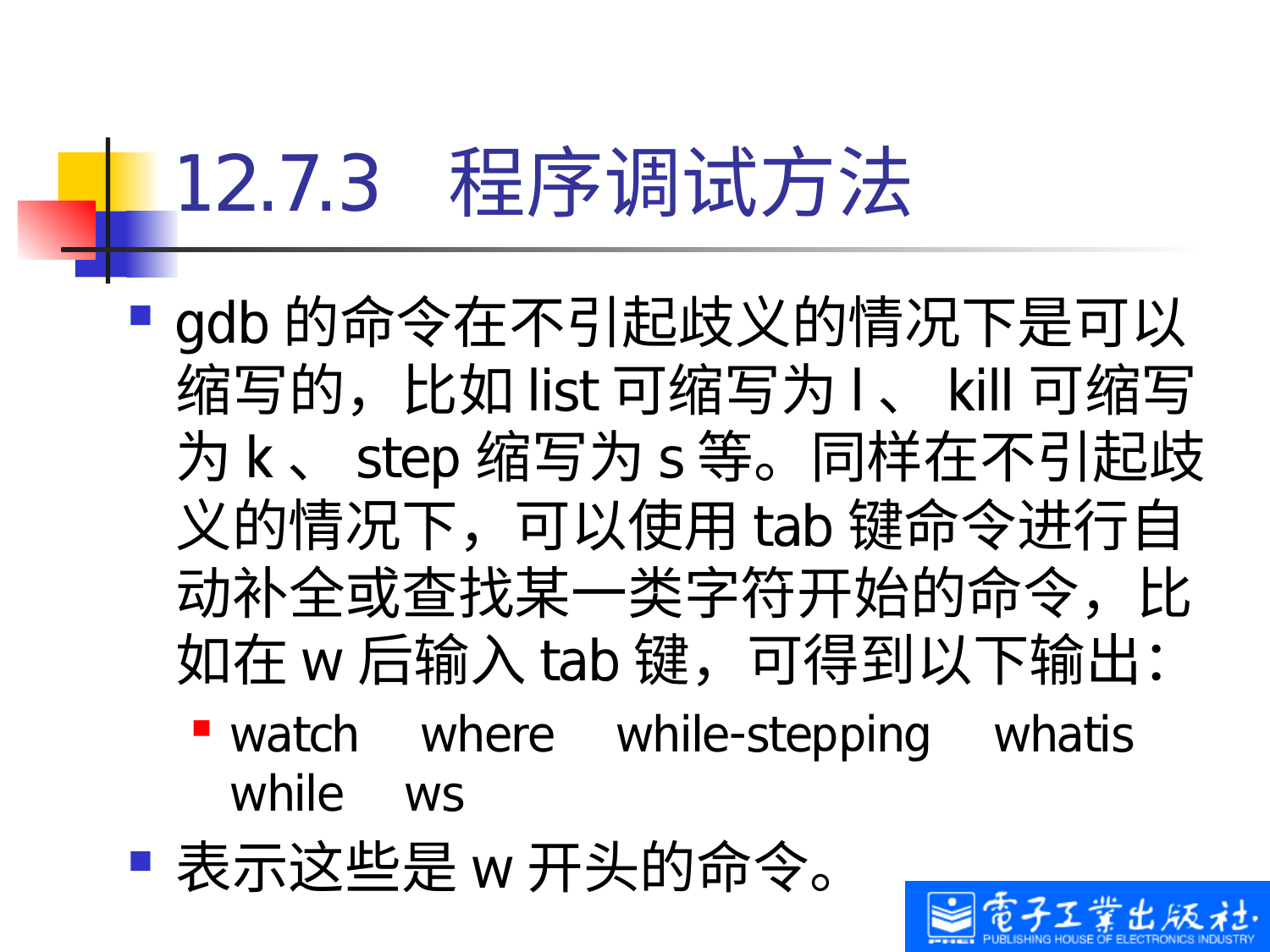

# 12.7.3  程序调试方法
gdb的命令在不引起歧义的情况下是可以缩写的，比如list可缩写为l、kill可缩写为k、step缩写为s等。同样在不引起歧义的情况下，可以使用tab键命令进行自动补全或查找某一类字符开始的命令，比如在w后输入tab键，可得到以下输出：
watch    where    while-stepping    whatis    while    ws
表示这些是w开头的命令。